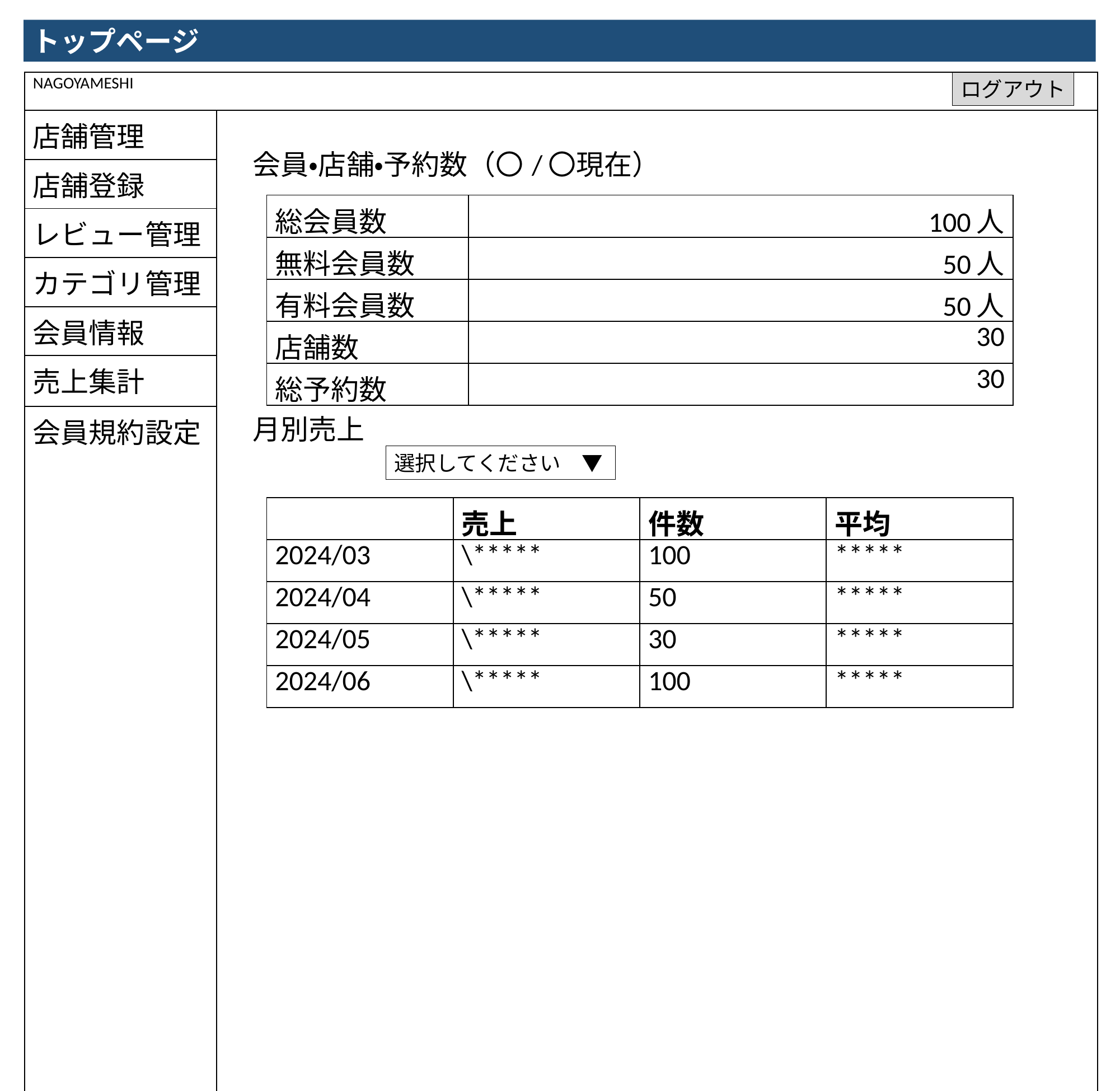

トップページ
| NAGOYAMESHI |  |
| --- | --- |
| 店舗管理 | 会員・店舗・予約数（〇/〇現在） 　月別売上 |
| 店舗登録 |  |
| レビュー管理 |  |
| カテゴリ管理 |  |
| 会員情報 |  |
| 売上集計 |  |
| 会員規約設定 |  |
ログアウト
| 総会員数 | 100人 |
| --- | --- |
| 無料会員数 | 50人 |
| 有料会員数 | 50人 |
| 店舗数 | 30 |
| 総予約数 | 30 |
選択してください　▼
|  | 売上 | 件数 | 平均 |
| --- | --- | --- | --- |
| 2024/03 | \\*\*\*\*\* | 100 | \*\*\*\*\* |
| 2024/04 | \\*\*\*\*\* | 50 | \*\*\*\*\* |
| 2024/05 | \\*\*\*\*\* | 30 | \*\*\*\*\* |
| 2024/06 | \\*\*\*\*\* | 100 | \*\*\*\*\* |